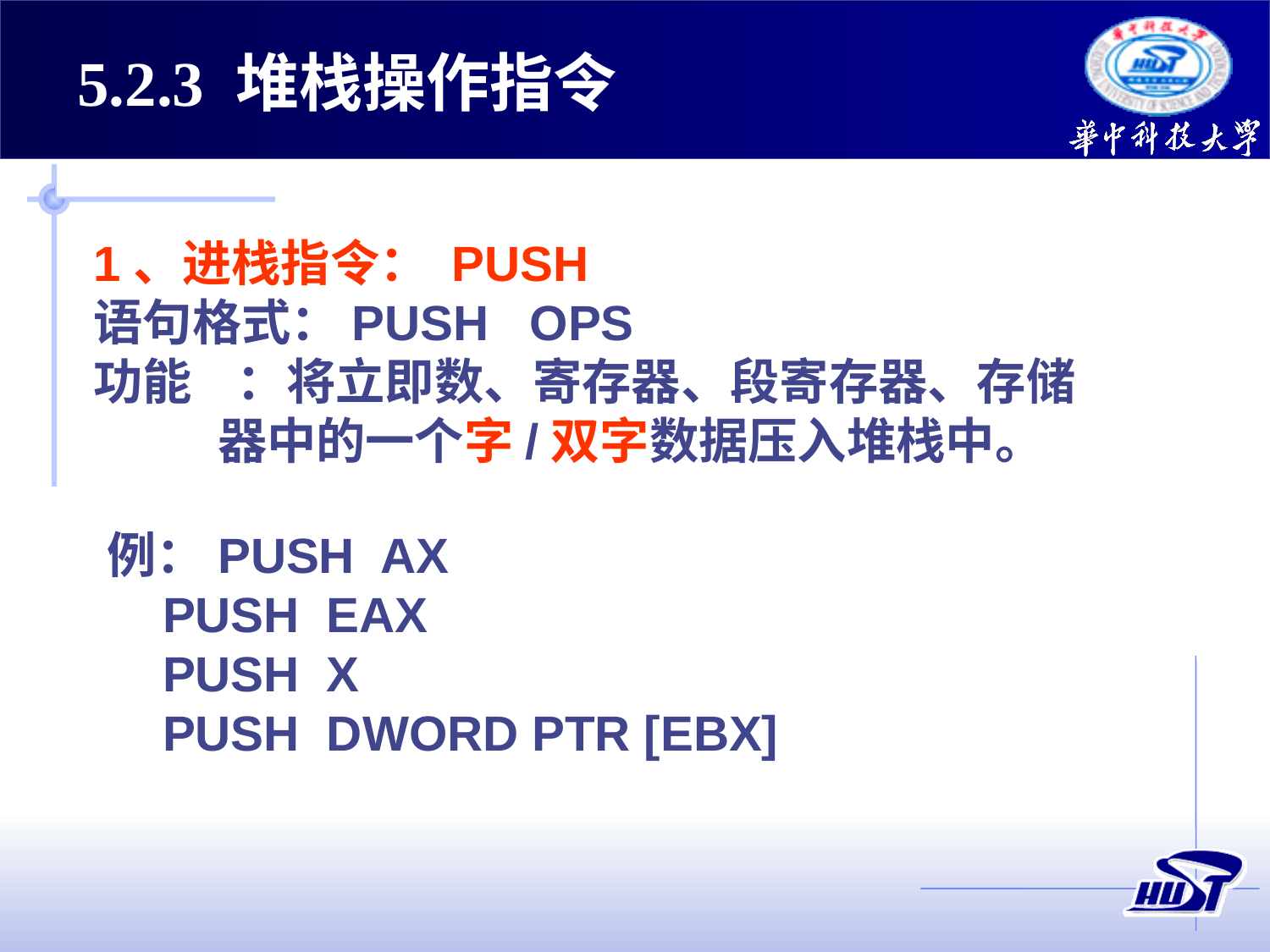

5.2.3 堆栈操作指令
1、进栈指令： PUSH
语句格式：PUSH   OPS
功能    ：将立即数、寄存器、段寄存器、存储
          器中的一个字/双字数据压入堆栈中。

例：PUSH  AX
    PUSH  EAX
    PUSH  X
    PUSH  DWORD PTR [EBX]